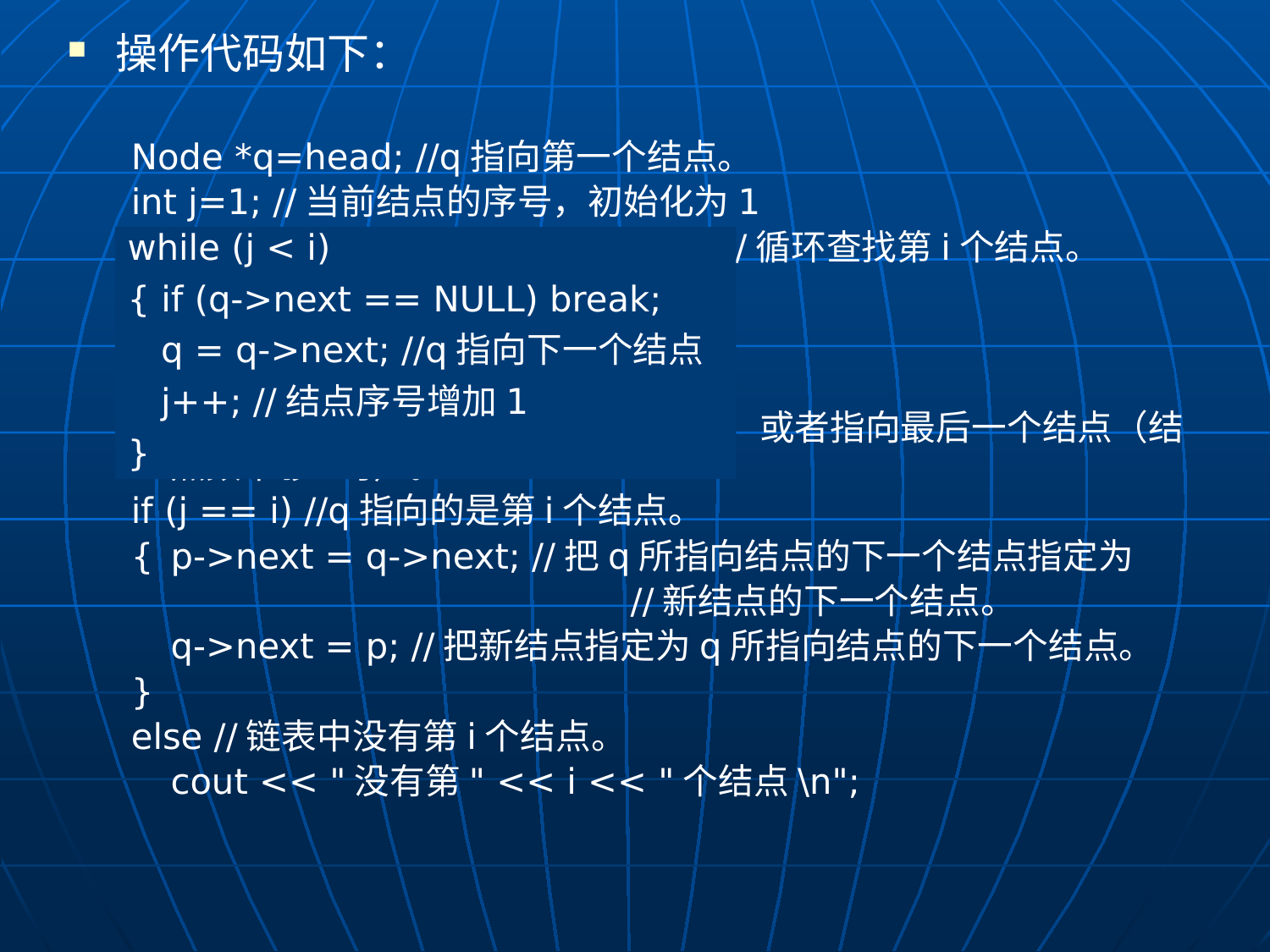

操作代码如下：

Node *q=head; //q指向第一个结点。
int j=1; //当前结点的序号，初始化为1
while (j < i && q->next != NULL) //循环查找第i个结点。
{	q = q->next; //q指向下一个结点
	j++; //结点序号增加1
}
//循环结束时，q或者指向第i个结点，或者指向最后一个结点（结点数不够i时）。
if (j == i) //q指向的是第i个结点。
{	p->next = q->next; //把q所指向结点的下一个结点指定为
				       //新结点的下一个结点。
	q->next = p; //把新结点指定为q所指向结点的下一个结点。
}
else //链表中没有第i个结点。
	cout << "没有第" << i << "个结点\n";
while (j < i)
{ if (q->next == NULL) break;
   q = q->next; //q指向下一个结点
   j++; //结点序号增加1
}